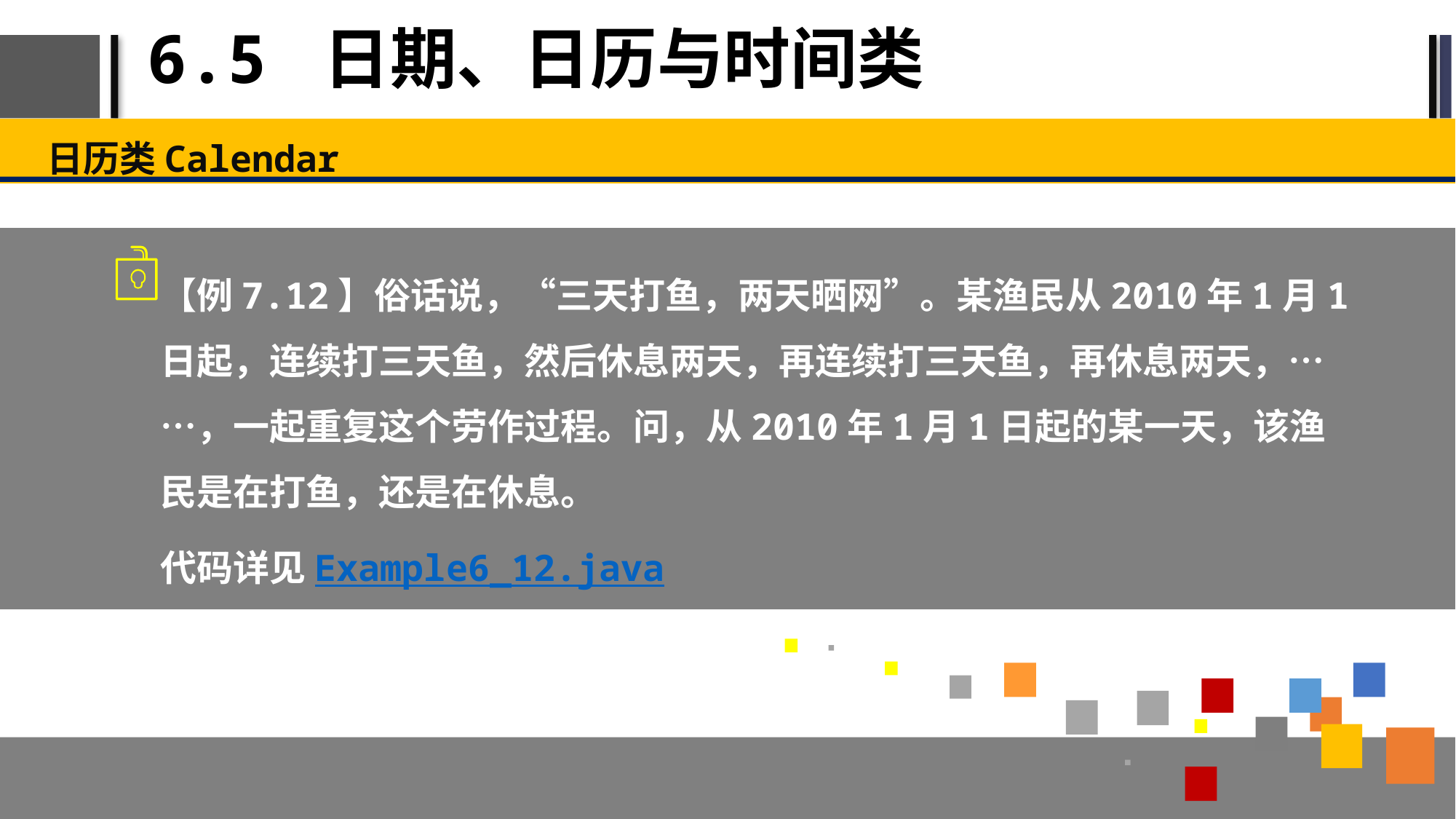

# 6.5 日期、日历与时间类

日历类Calendar

【例7.12】俗话说，“三天打鱼，两天晒网”。某渔民从2010年1月1日起，连续打三天鱼，然后休息两天，再连续打三天鱼，再休息两天，……，一起重复这个劳作过程。问，从2010年1月1日起的某一天，该渔民是在打鱼，还是在休息。
代码详见Example6_12.java